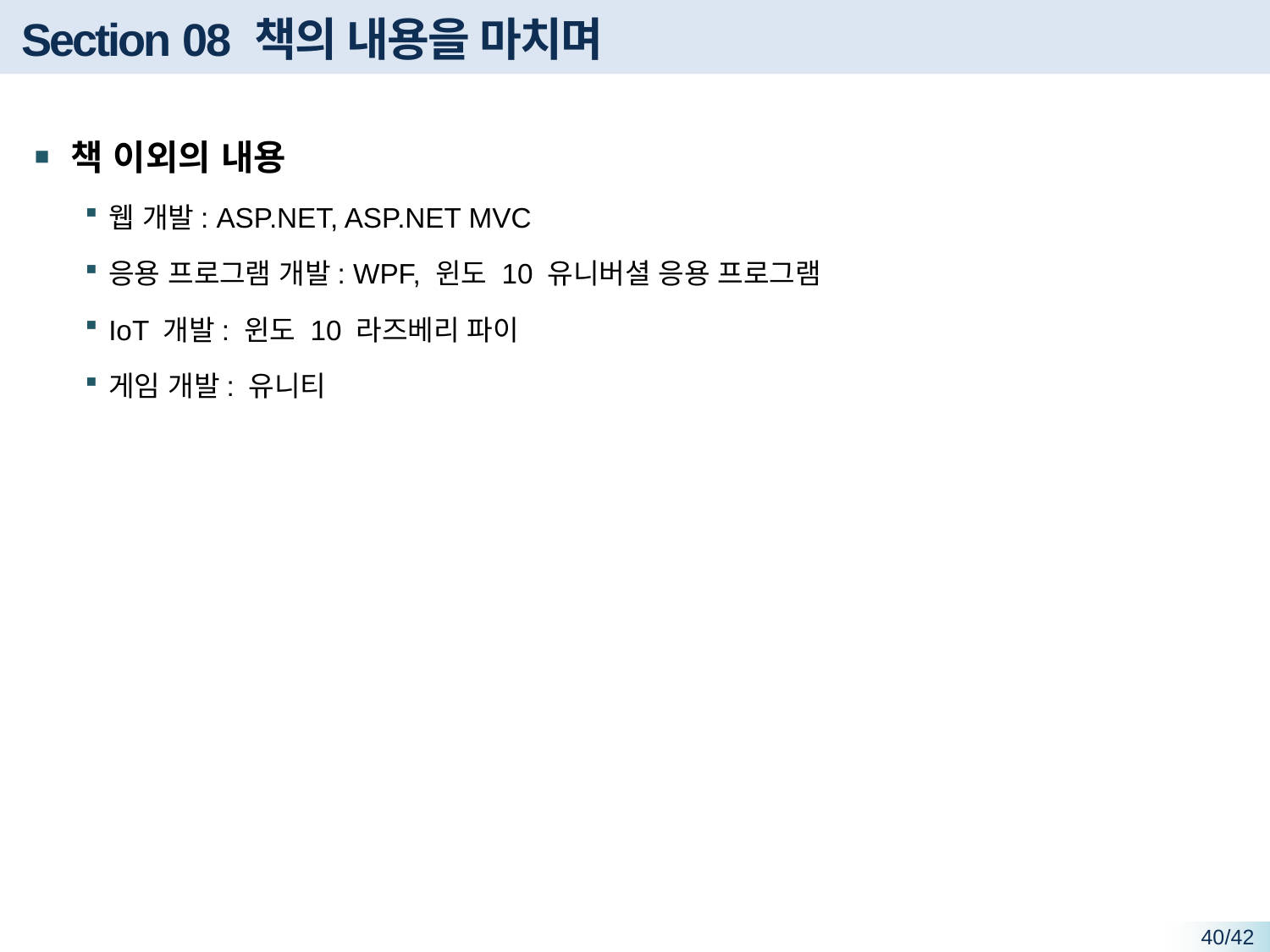

# Section 08 책의 내용을 마치며
책 이외의 내용
웹 개발: ASP.NET, ASP.NET MVC
응용 프로그램 개발: WPF, 윈도 10 유니버셜 응용 프로그램
IoT 개발: 윈도 10 라즈베리 파이
게임 개발: 유니티